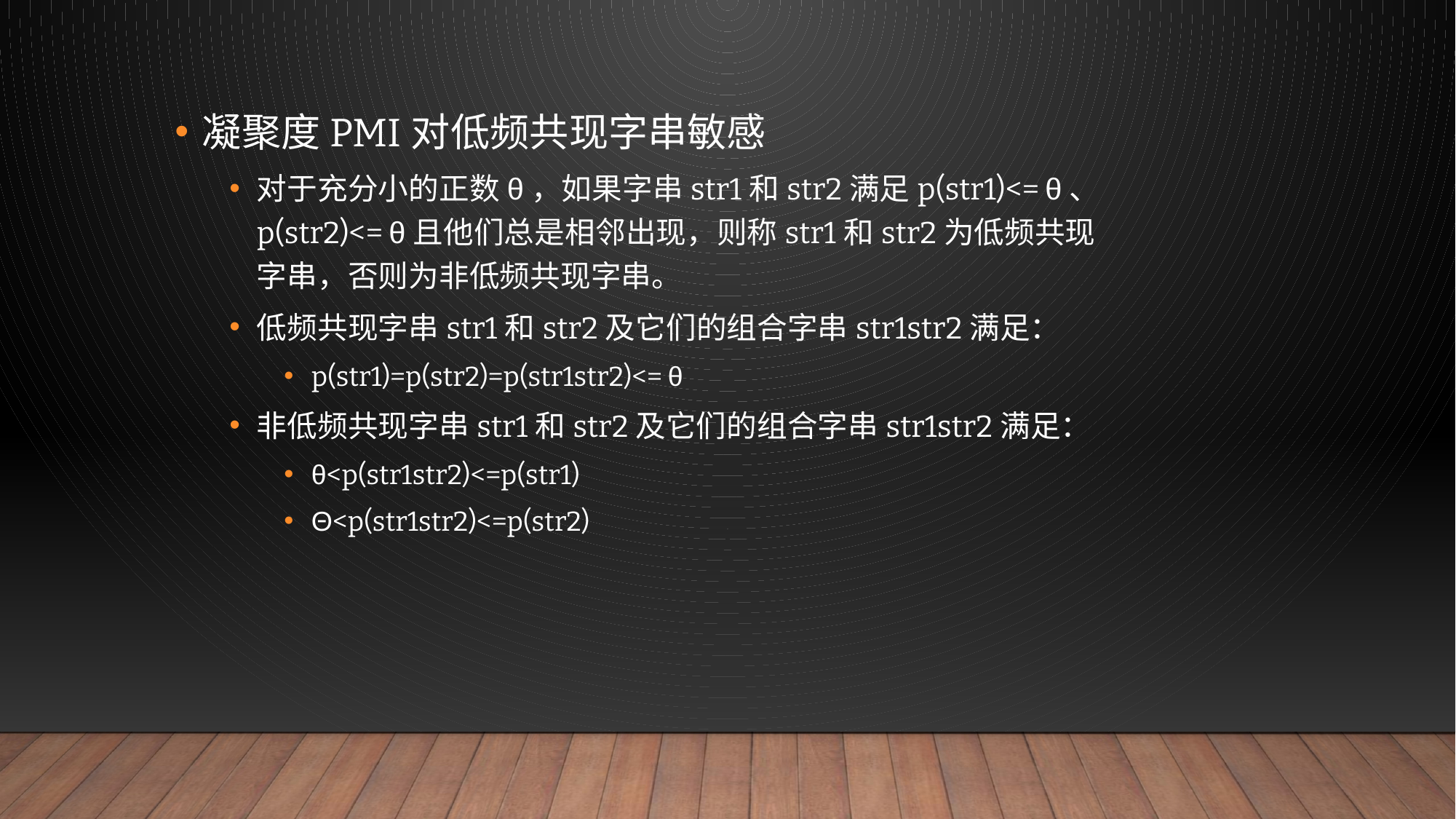

凝聚度PMI对低频共现字串敏感
对于充分小的正数θ，如果字串str1和str2满足p(str1)<= θ、p(str2)<= θ且他们总是相邻出现，则称str1和str2为低频共现字串，否则为非低频共现字串。
低频共现字串str1和str2及它们的组合字串str1str2满足：
p(str1)=p(str2)=p(str1str2)<= θ
非低频共现字串str1和str2及它们的组合字串str1str2满足：
θ<p(str1str2)<=p(str1)
Θ<p(str1str2)<=p(str2)